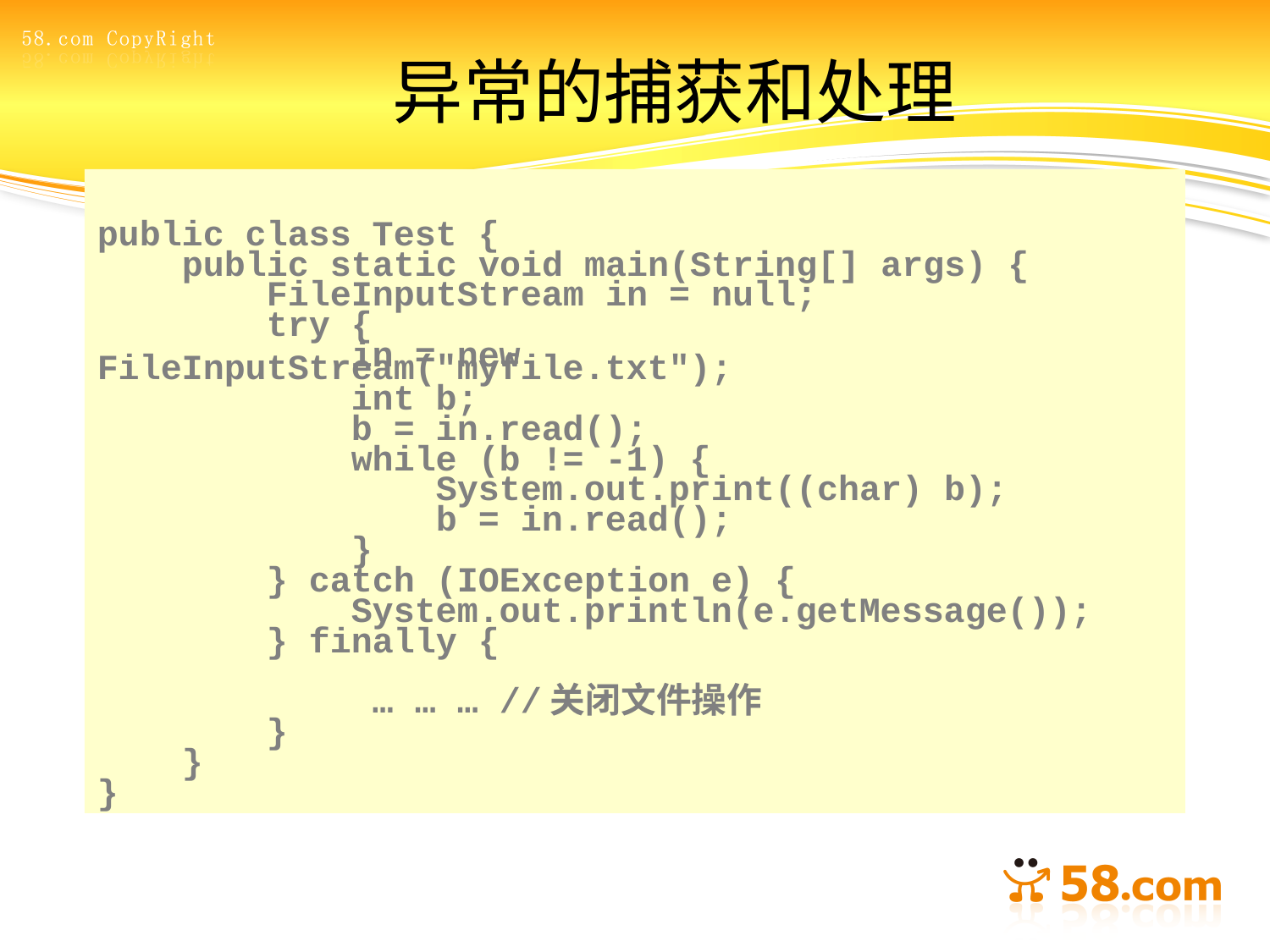

# 异常的捕获和处理

public class Test {
    public static void main(String[] args) {
        FileInputStream in = null;
        try {
            in = new FileInputStream("myfile.txt");
            int b;
            b = in.read();
            while (b != -1) {
                System.out.print((char) b);
                b = in.read();
            }
        } catch (IOException e) {
            System.out.println(e.getMessage());
        } finally {

             … … … //关闭文件操作
        }
    }
}